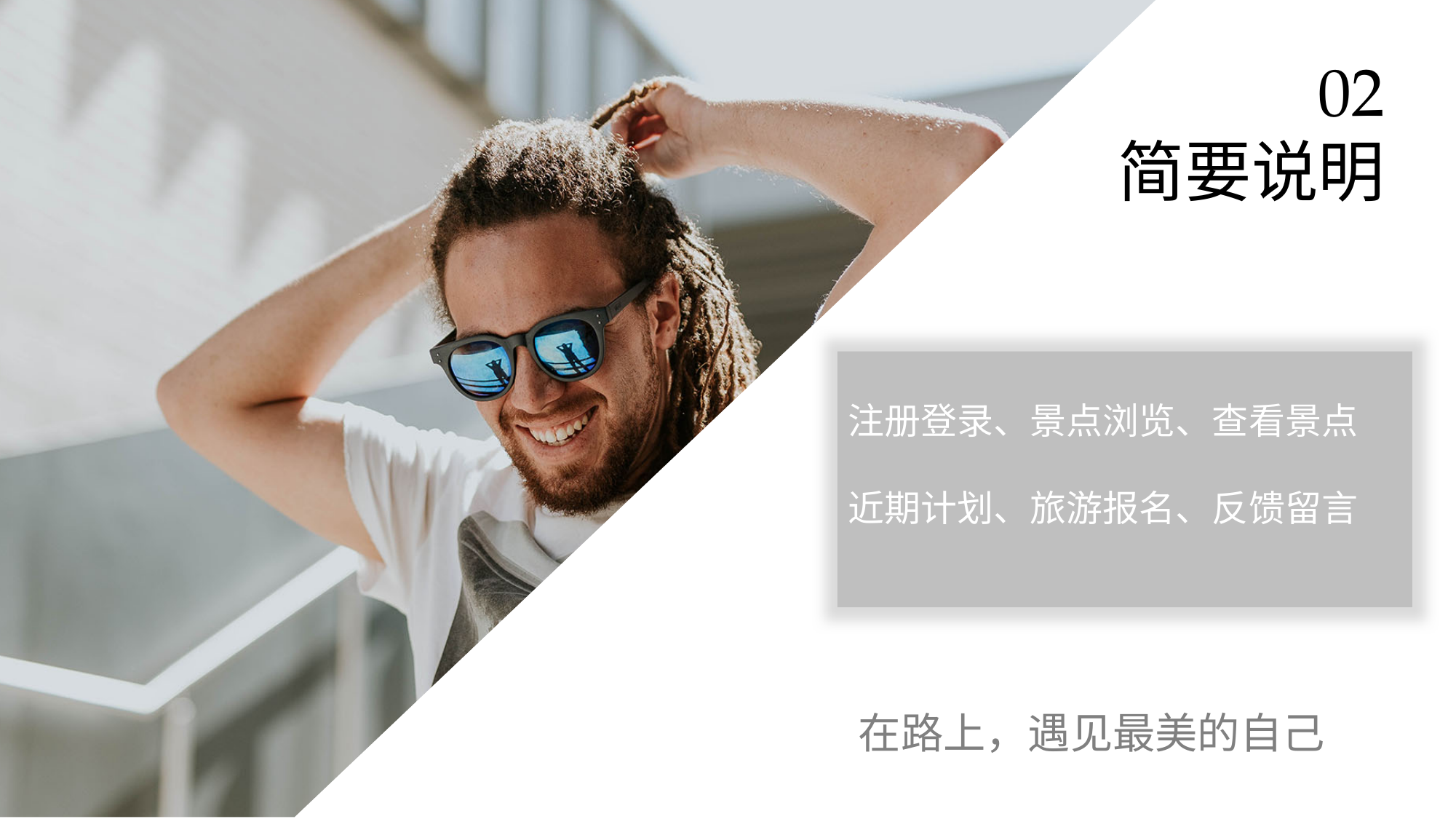

02
简要说明

注册登录、景点浏览、查看景点

近期计划、旅游报名、反馈留言

在路上，遇见最美的自己